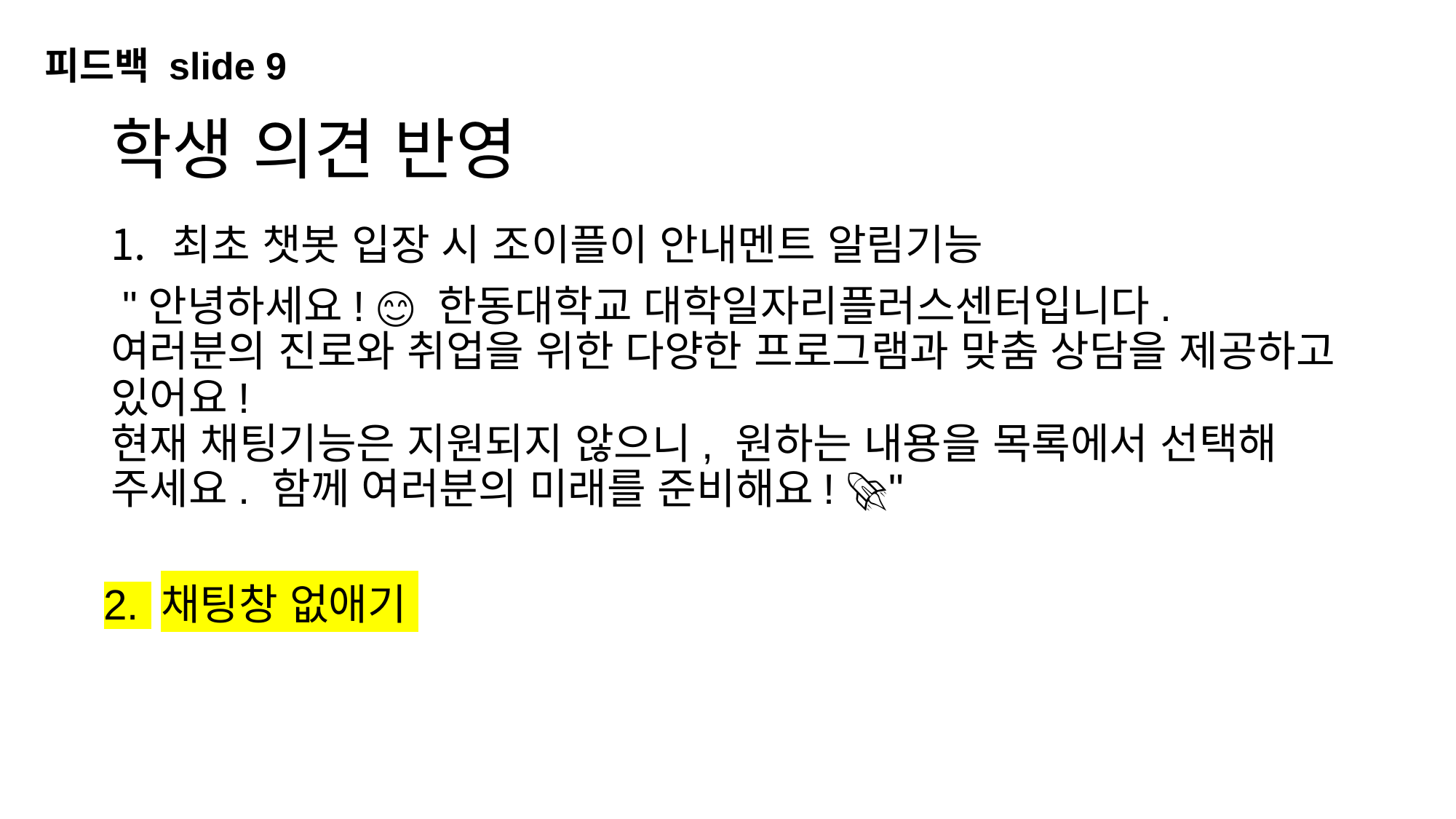

피드백 slide 9
# 학생 의견 반영
최초 챗봇 입장 시 조이플이 안내멘트 알림기능
 "안녕하세요! 😊 한동대학교 대학일자리플러스센터입니다.
여러분의 진로와 취업을 위한 다양한 프로그램과 맞춤 상담을 제공하고 있어요!
현재 채팅기능은 지원되지 않으니, 원하는 내용을 목록에서 선택해 주세요. 함께 여러분의 미래를 준비해요! 🚀"
2. 채팅창 없애기